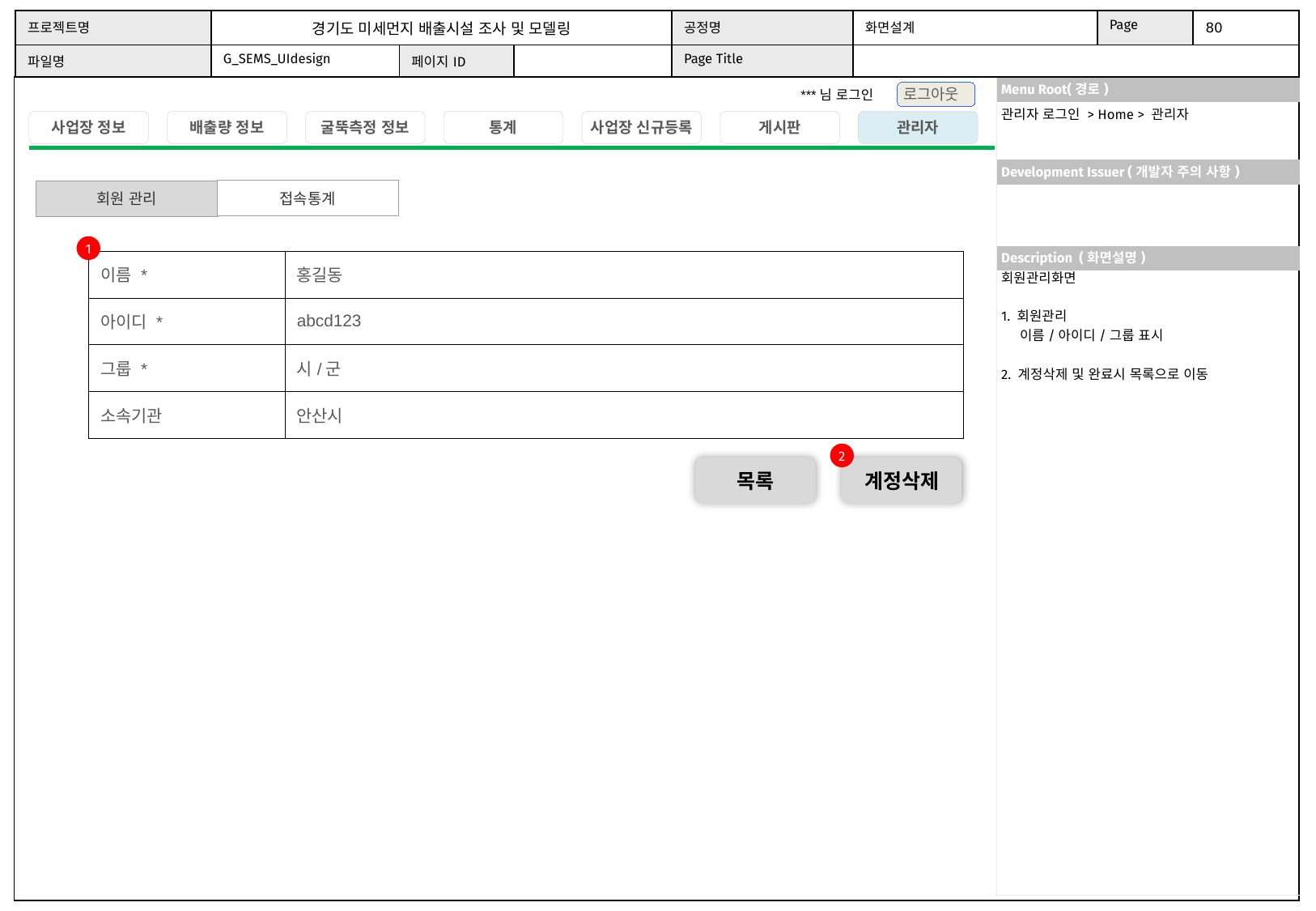

관리자 로그인 > Home > 관리자
접속통계
회원 관리
1
| 이름 \* | 홍길동 |
| --- | --- |
| 아이디 \* | abcd123 |
| 그룹 \* | 시/군 |
| 소속기관 | 안산시 |
회원관리화면

1. 회원관리
    이름/아이디/그룹 표시

2. 계정삭제 및 완료시 목록으로 이동

2
목록
계정삭제